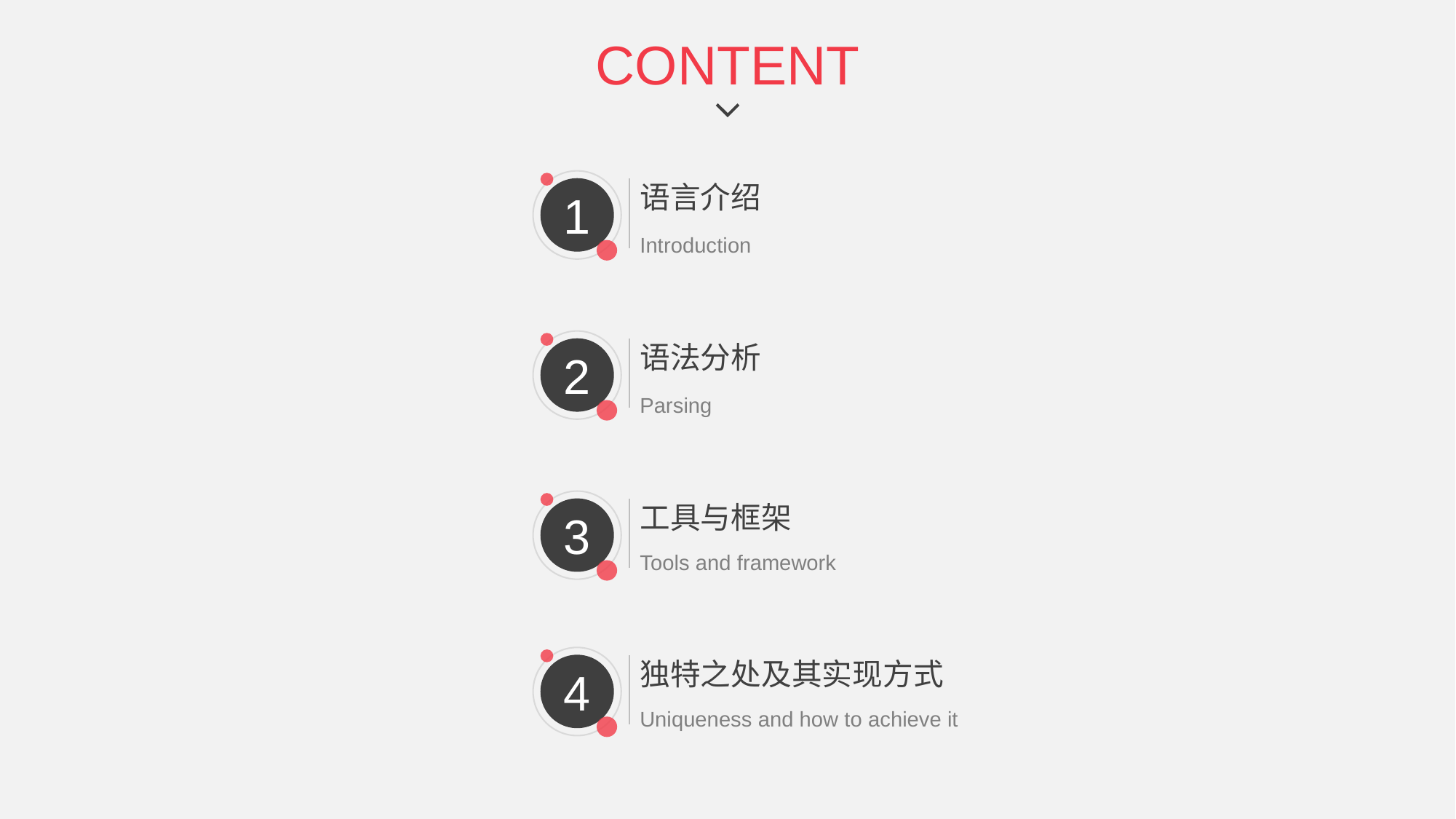

CONTENT

1

语言介绍
Introduction

2

语法分析
Parsing

3

工具与框架
Tools and framework

4

独特之处及其实现方式
Uniqueness and how to achieve it